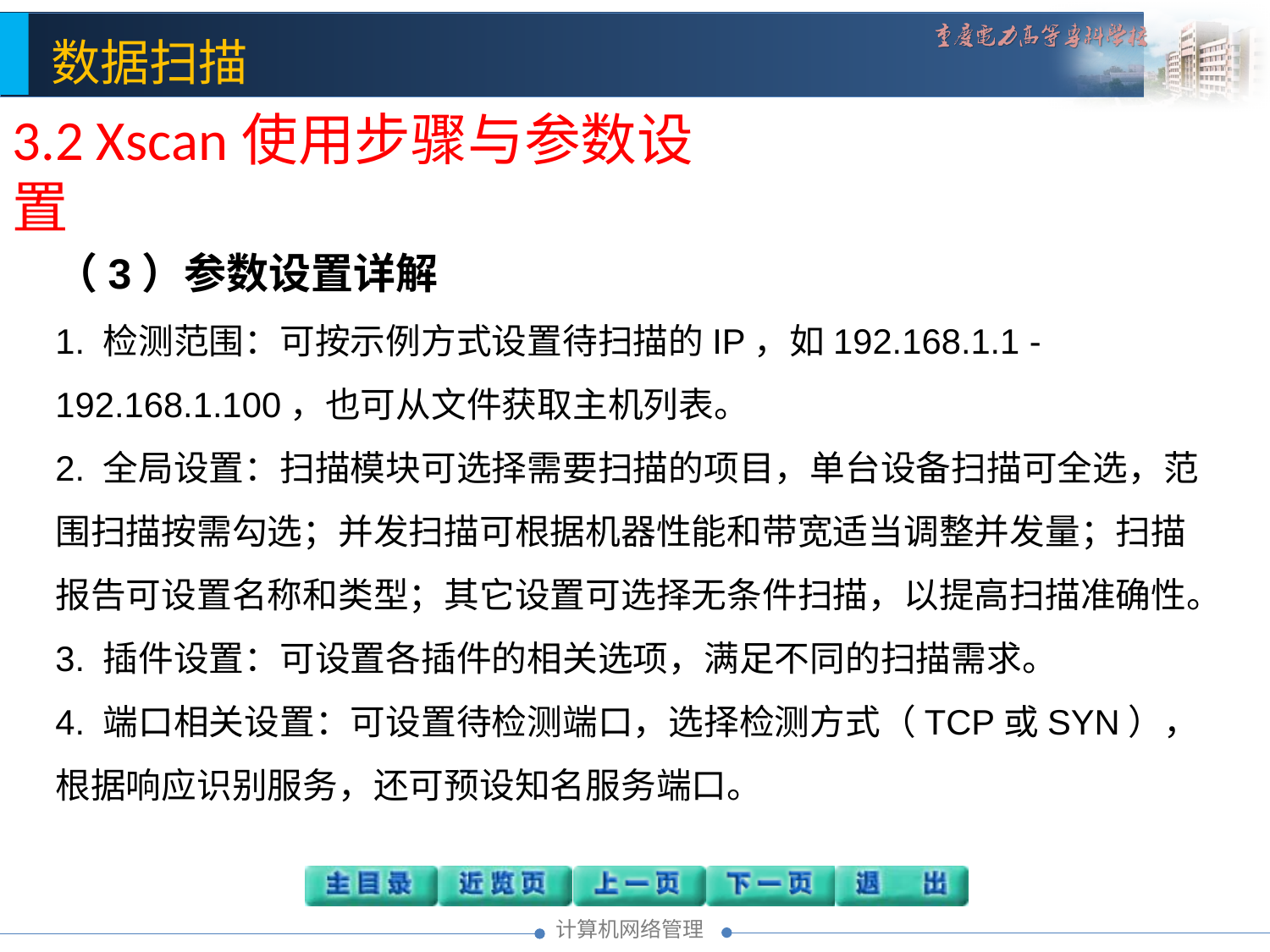

3.2 Xscan使用步骤与参数设置
（3）参数设置详解
1. 检测范围：可按示例方式设置待扫描的IP，如192.168.1.1 - 192.168.1.100，也可从文件获取主机列表。
2. 全局设置：扫描模块可选择需要扫描的项目，单台设备扫描可全选，范围扫描按需勾选；并发扫描可根据机器性能和带宽适当调整并发量；扫描报告可设置名称和类型；其它设置可选择无条件扫描，以提高扫描准确性。
3. 插件设置：可设置各插件的相关选项，满足不同的扫描需求。
4. 端口相关设置：可设置待检测端口，选择检测方式（TCP或SYN），根据响应识别服务，还可预设知名服务端口。